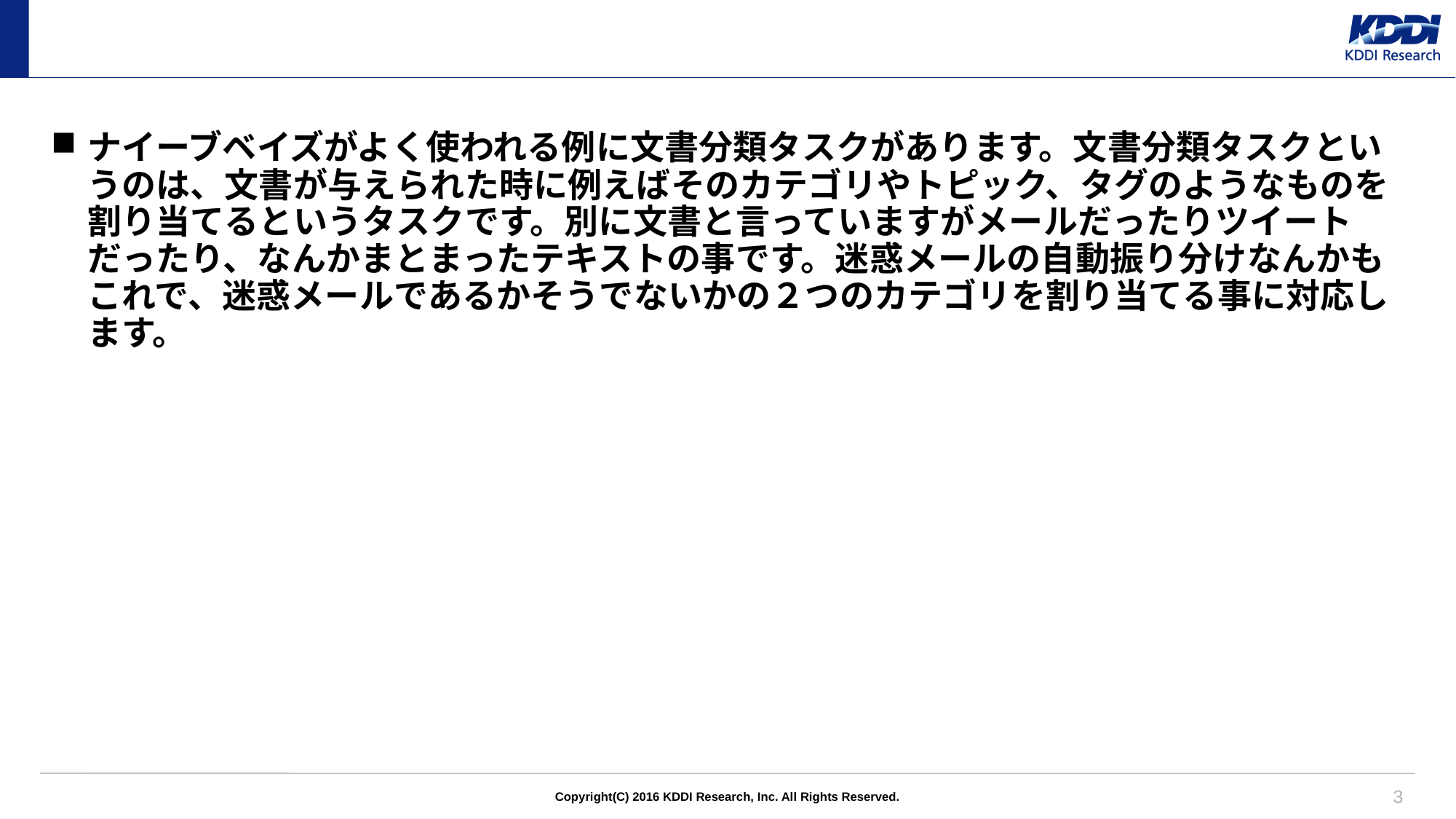

#
ナイーブベイズがよく使われる例に文書分類タスクがあります。文書分類タスクというのは、文書が与えられた時に例えばそのカテゴリやトピック、タグのようなものを割り当てるというタスクです。別に文書と言っていますがメールだったりツイートだったり、なんかまとまったテキストの事です。迷惑メールの自動振り分けなんかもこれで、迷惑メールであるかそうでないかの２つのカテゴリを割り当てる事に対応します。
3